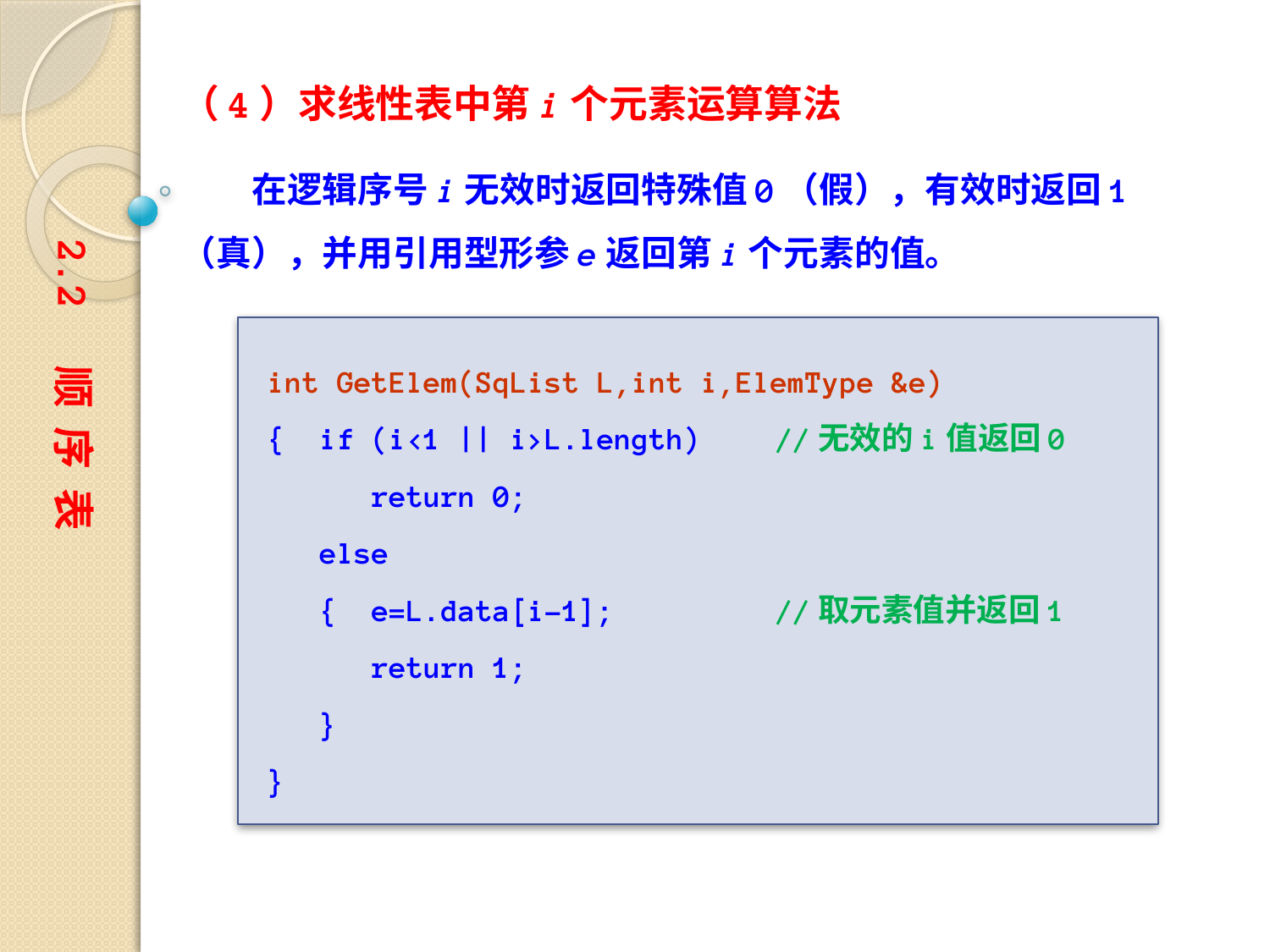

（4）求线性表中第i个元素运算算法
　　在逻辑序号i无效时返回特殊值0（假），有效时返回1（真），并用引用型形参e返回第i个元素的值。
2.2  顺  序  表
int GetElem(SqList L,int i,ElemType &e)
{  if (i<1 || i>L.length)	//无效的i值返回0
      return 0;
   else
   {  e=L.data[i-1];		//取元素值并返回1
      return 1;
   }
}